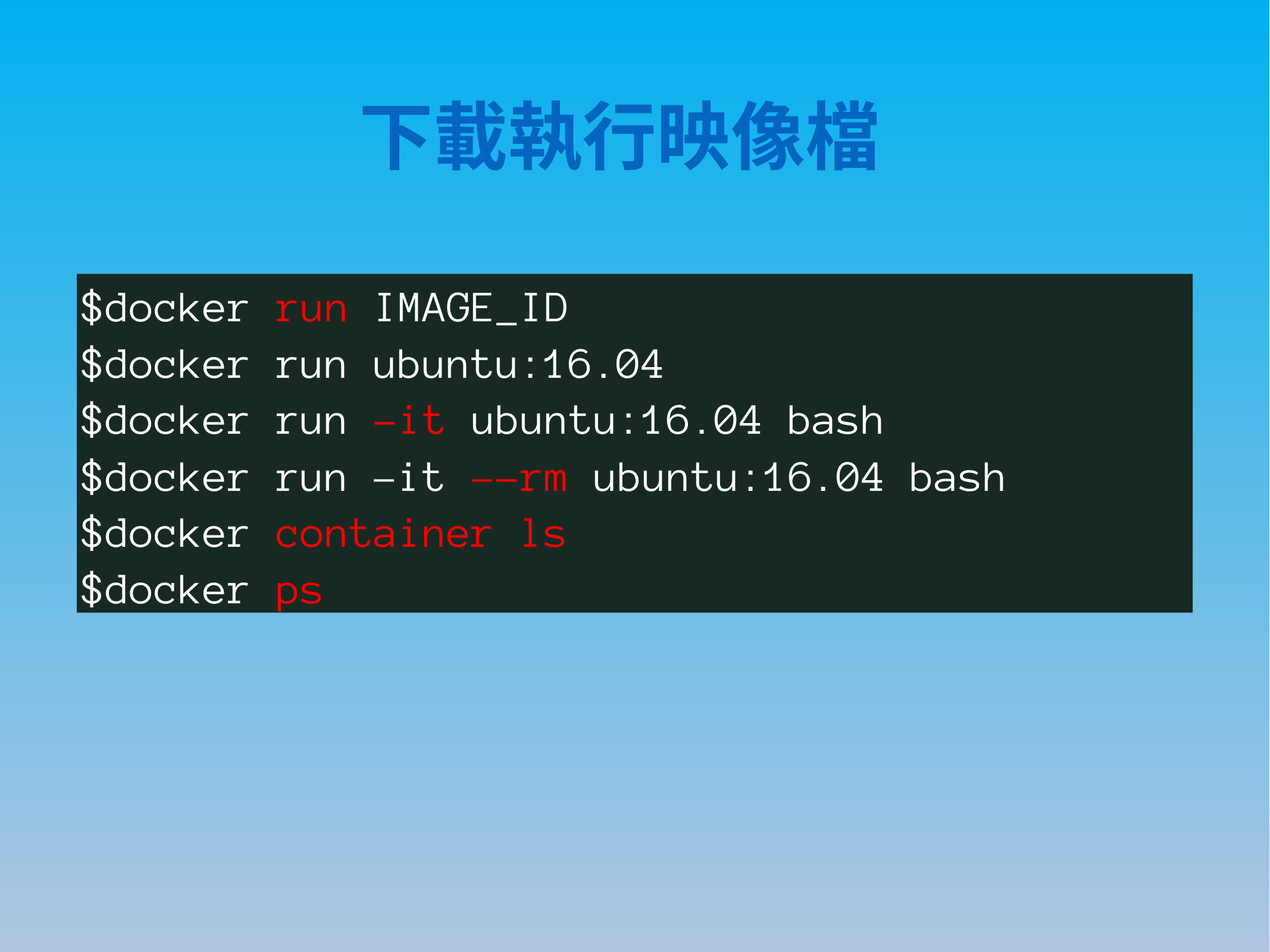

下載執行映像檔
$docker run IMAGE_ID
$docker run ubuntu:16.04
$docker run -it ubuntu:16.04 bash
$docker run –it –-rm ubuntu:16.04 bash
$docker container ls
$docker ps